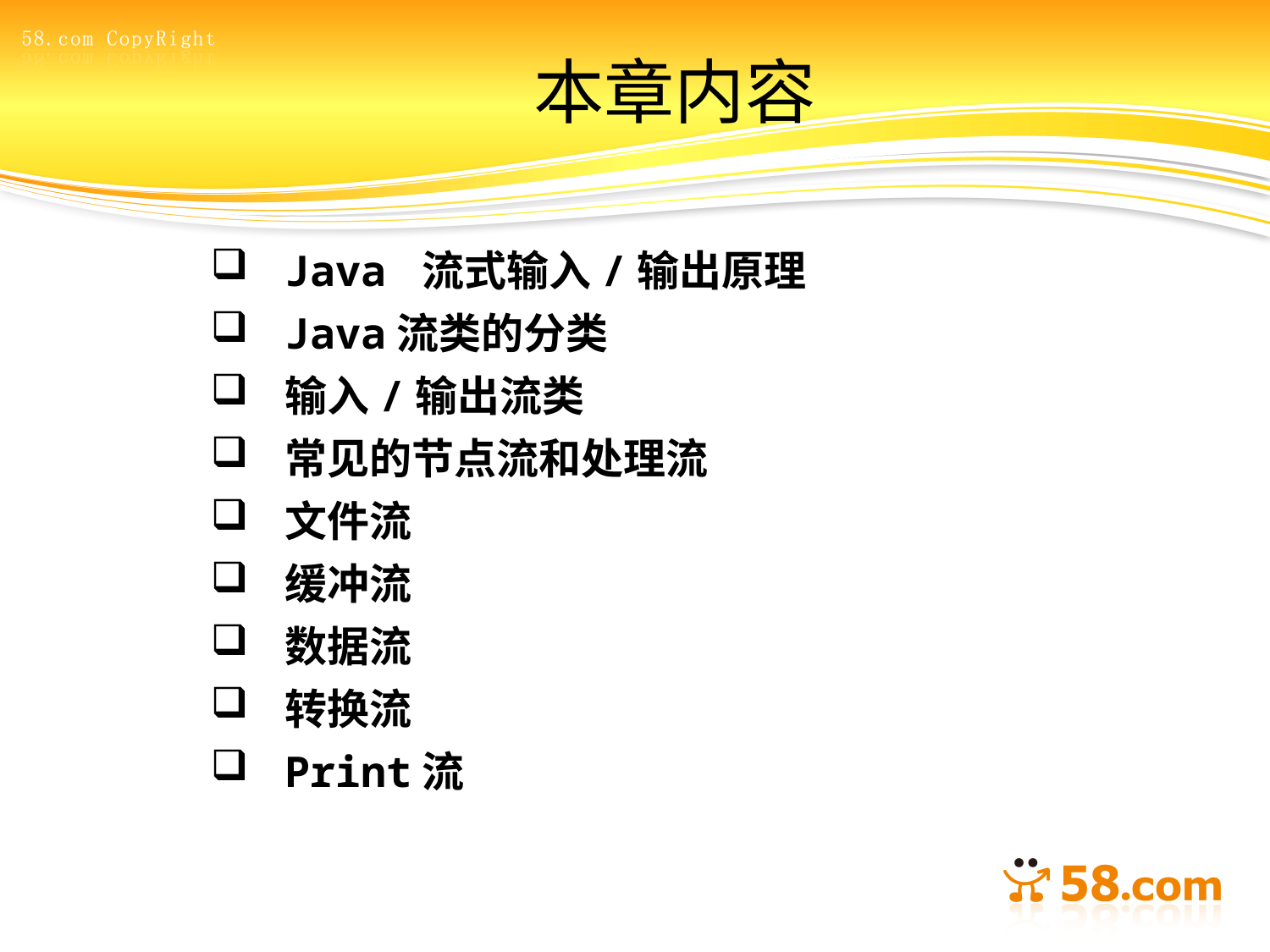

# 本章内容
Java 流式输入/输出原理
Java流类的分类
输入/输出流类
常见的节点流和处理流
文件流
缓冲流
数据流
转换流
Print流